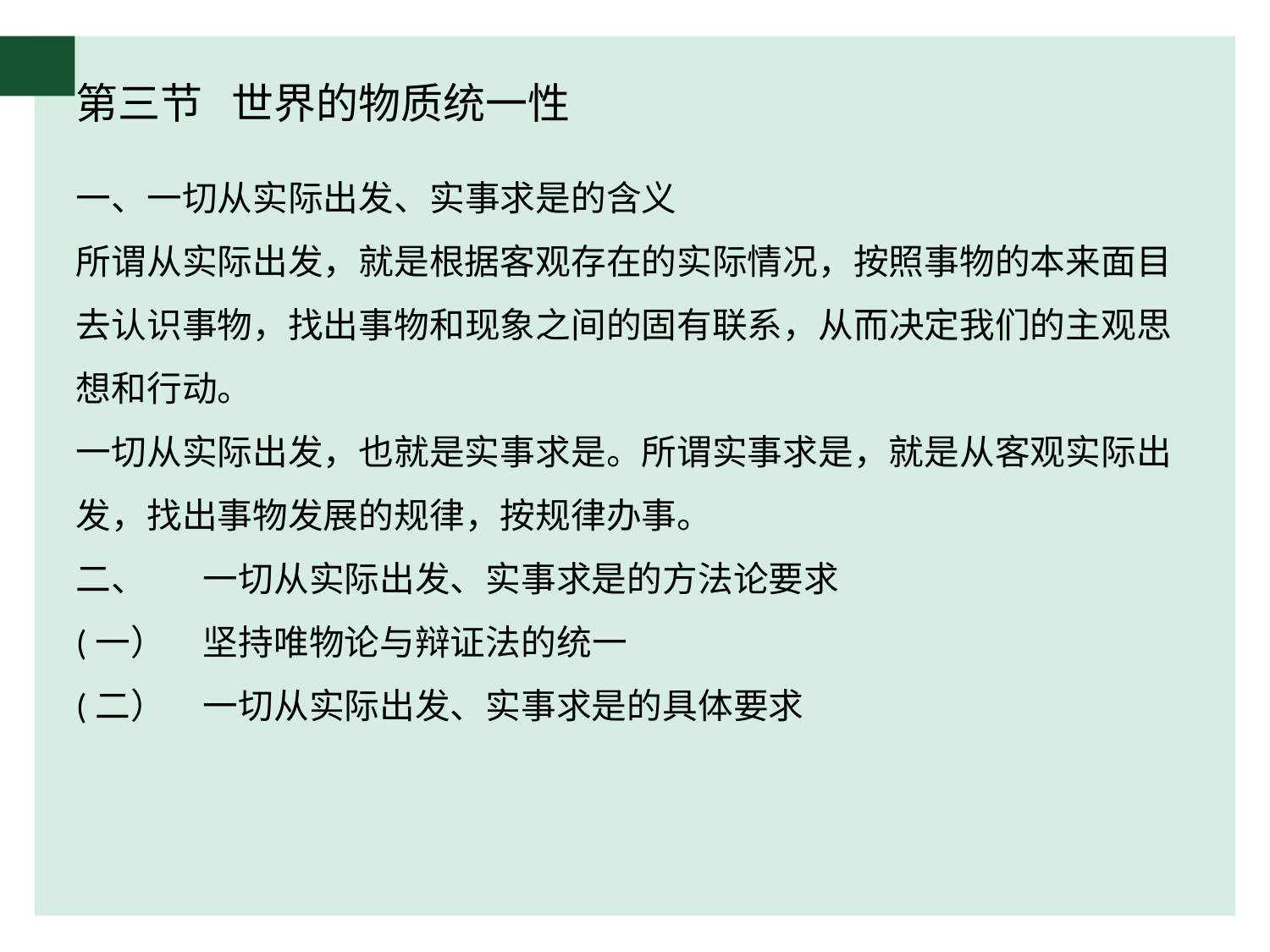

# 第三节   世界的物质统一性
一、一切从实际出发、实事求是的含义
所谓从实际出发，就是根据客观存在的实际情况，按照事物的本来面目去认识事物，找出事物和现象之间的固有联系，从而决定我们的主观思想和行动。
一切从实际出发，也就是实事求是。所谓实事求是，就是从客观实际出发，找出事物发展的规律，按规律办事。
二、	一切从实际出发、实事求是的方法论要求
(一）	坚持唯物论与辩证法的统一
(二）	一切从实际出发、实事求是的具体要求